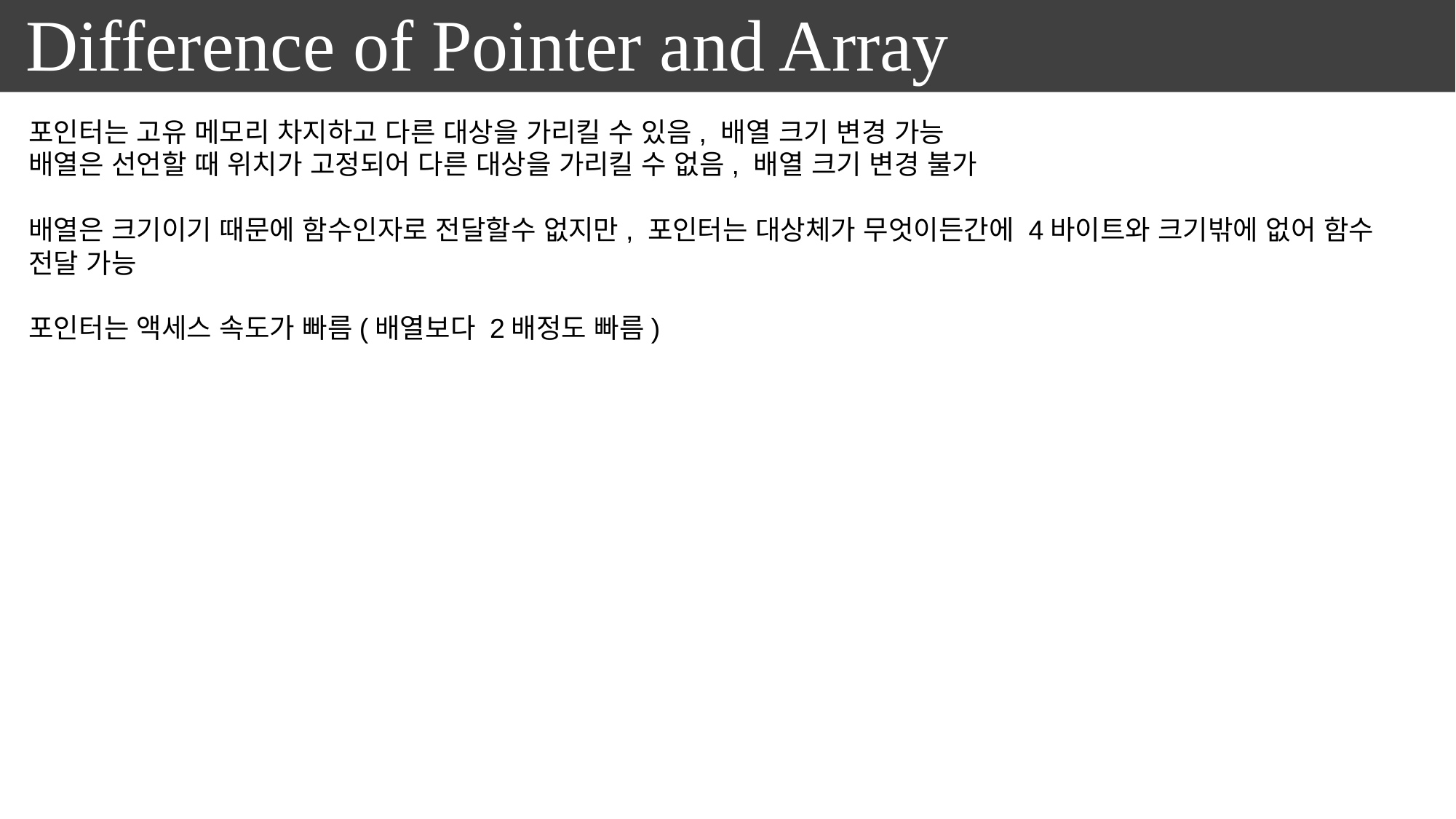

Difference of Pointer and Array
포인터는 고유 메모리 차지하고 다른 대상을 가리킬 수 있음, 배열 크기 변경 가능
배열은 선언할 때 위치가 고정되어 다른 대상을 가리킬 수 없음, 배열 크기 변경 불가

배열은 크기이기 때문에 함수인자로 전달할수 없지만, 포인터는 대상체가 무엇이든간에 4바이트와 크기밖에 없어 함수 전달 가능

포인터는 액세스 속도가 빠름(배열보다 2배정도 빠름)